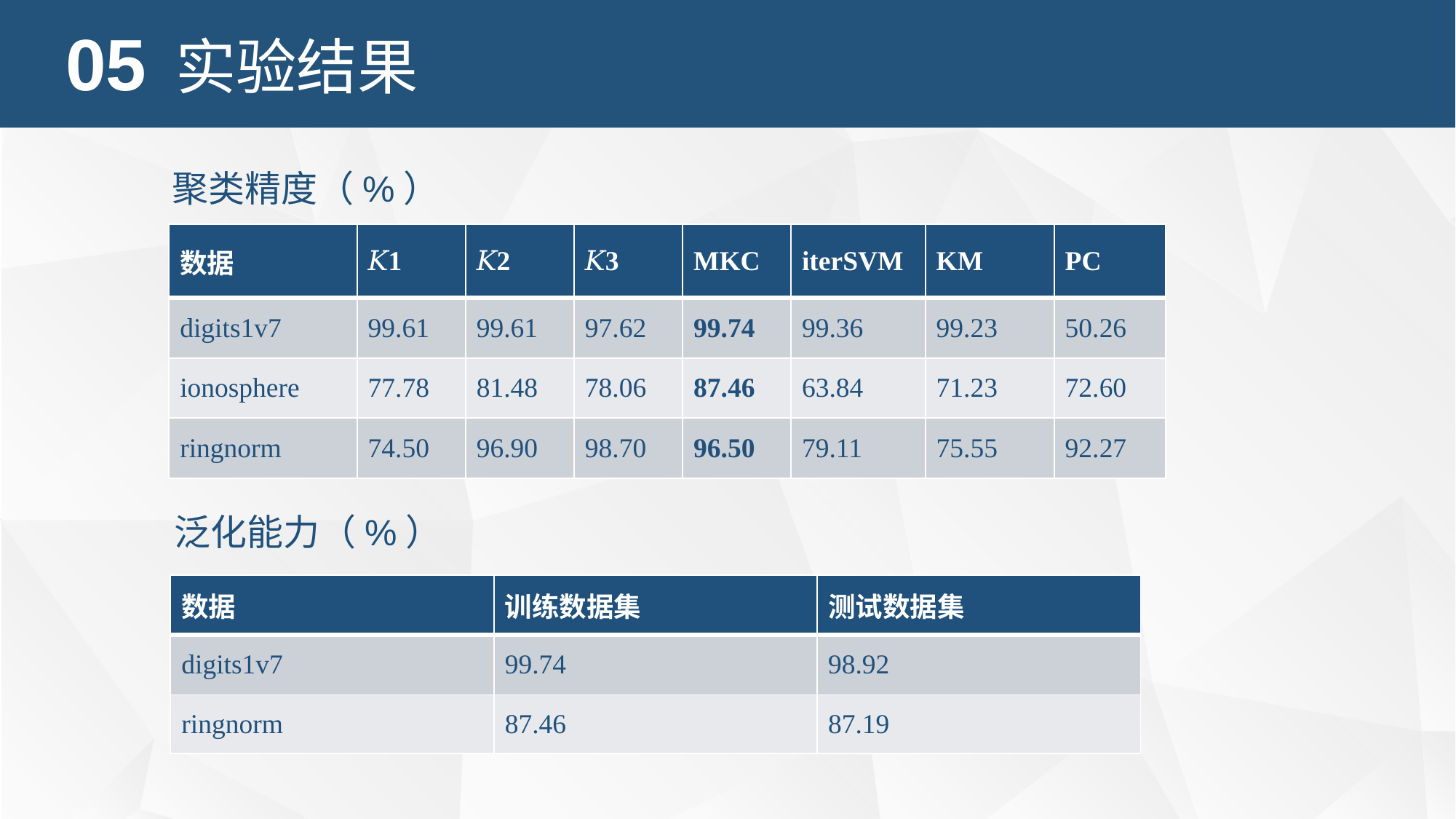

05
实验结果
聚类精度（%）
| 数据 | 𝐾1 | 𝐾2 | 𝐾3 | MKC | iterSVM | KM | PC |
| --- | --- | --- | --- | --- | --- | --- | --- |
| digits1v7 | 99.61 | 99.61 | 97.62 | 99.74 | 99.36 | 99.23 | 50.26 |
| ionosphere | 77.78 | 81.48 | 78.06 | 87.46 | 63.84 | 71.23 | 72.60 |
| ringnorm | 74.50 | 96.90 | 98.70 | 96.50 | 79.11 | 75.55 | 92.27 |
泛化能力（%）
| 数据 | 训练数据集 | 测试数据集 |
| --- | --- | --- |
| digits1v7 | 99.74 | 98.92 |
| ringnorm | 87.46 | 87.19 |